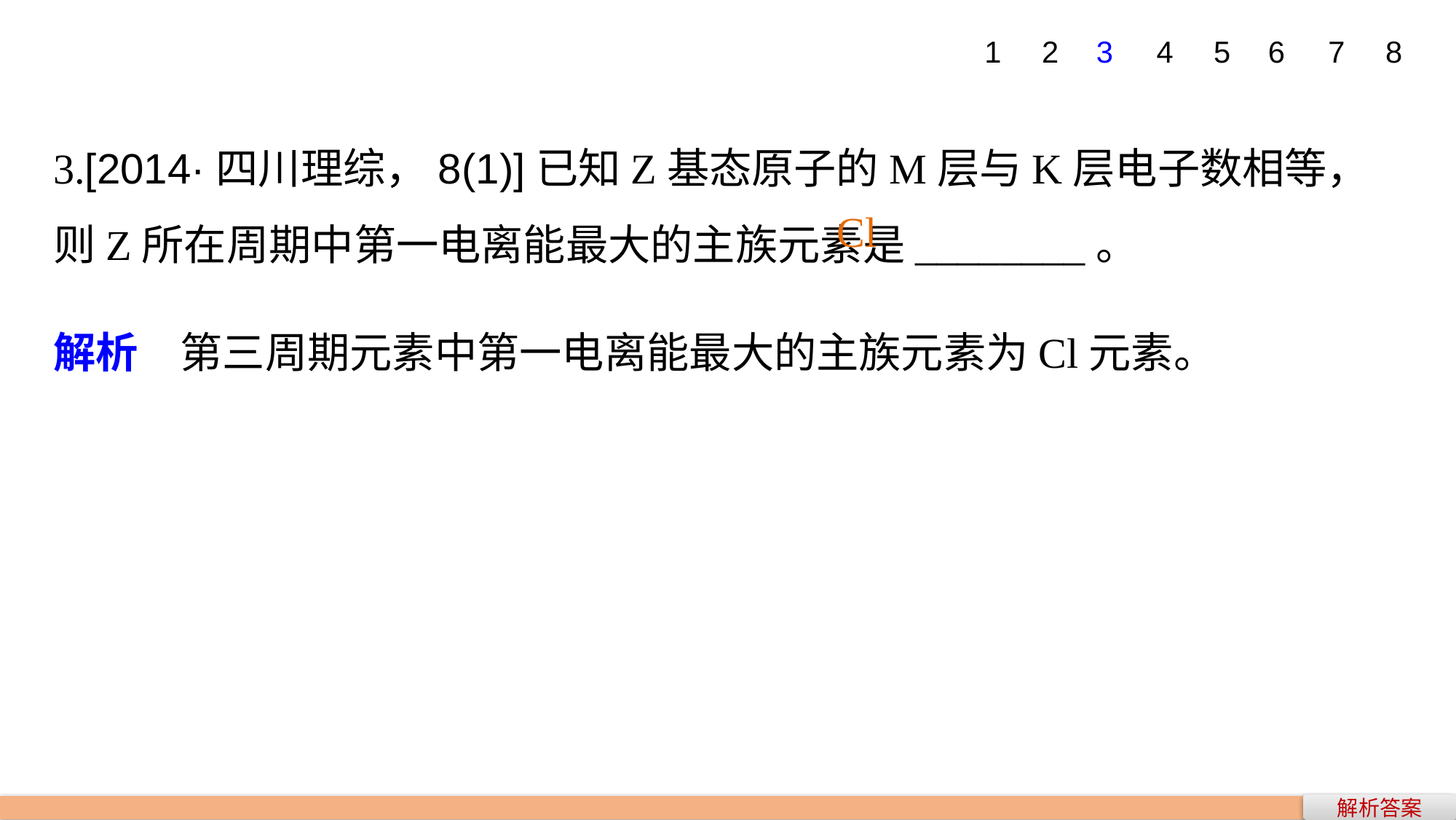

1
2
3
4
5
6
7
8
3.[2014·四川理综，8(1)]已知Z基态原子的M层与K层电子数相等，则Z所在周期中第一电离能最大的主族元素是________。
Cl
解析　第三周期元素中第一电离能最大的主族元素为Cl元素。
解析答案